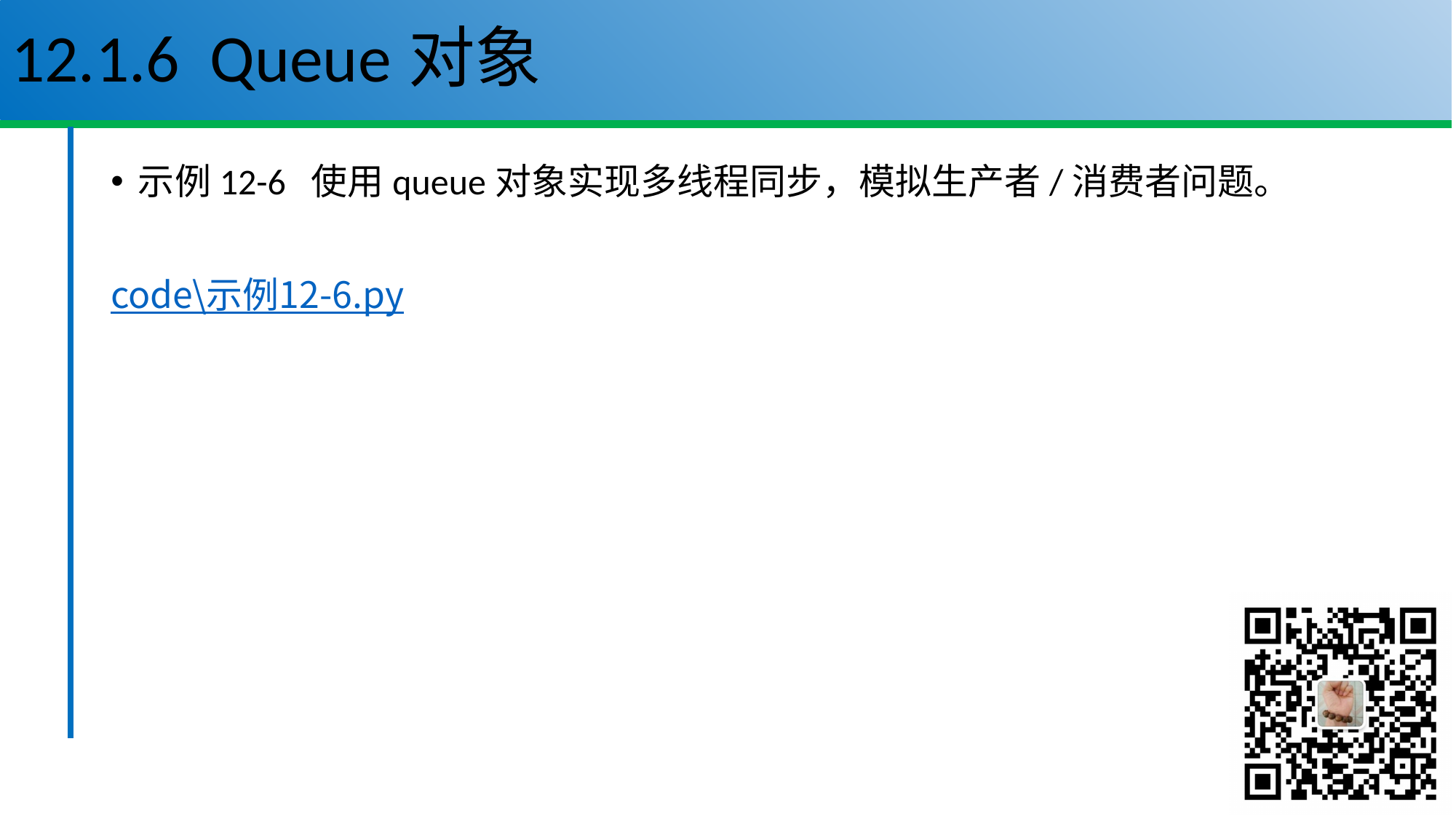

# 12.1.6  Queue对象
示例12-6  使用queue对象实现多线程同步，模拟生产者/消费者问题。

code\示例12-6.py
28